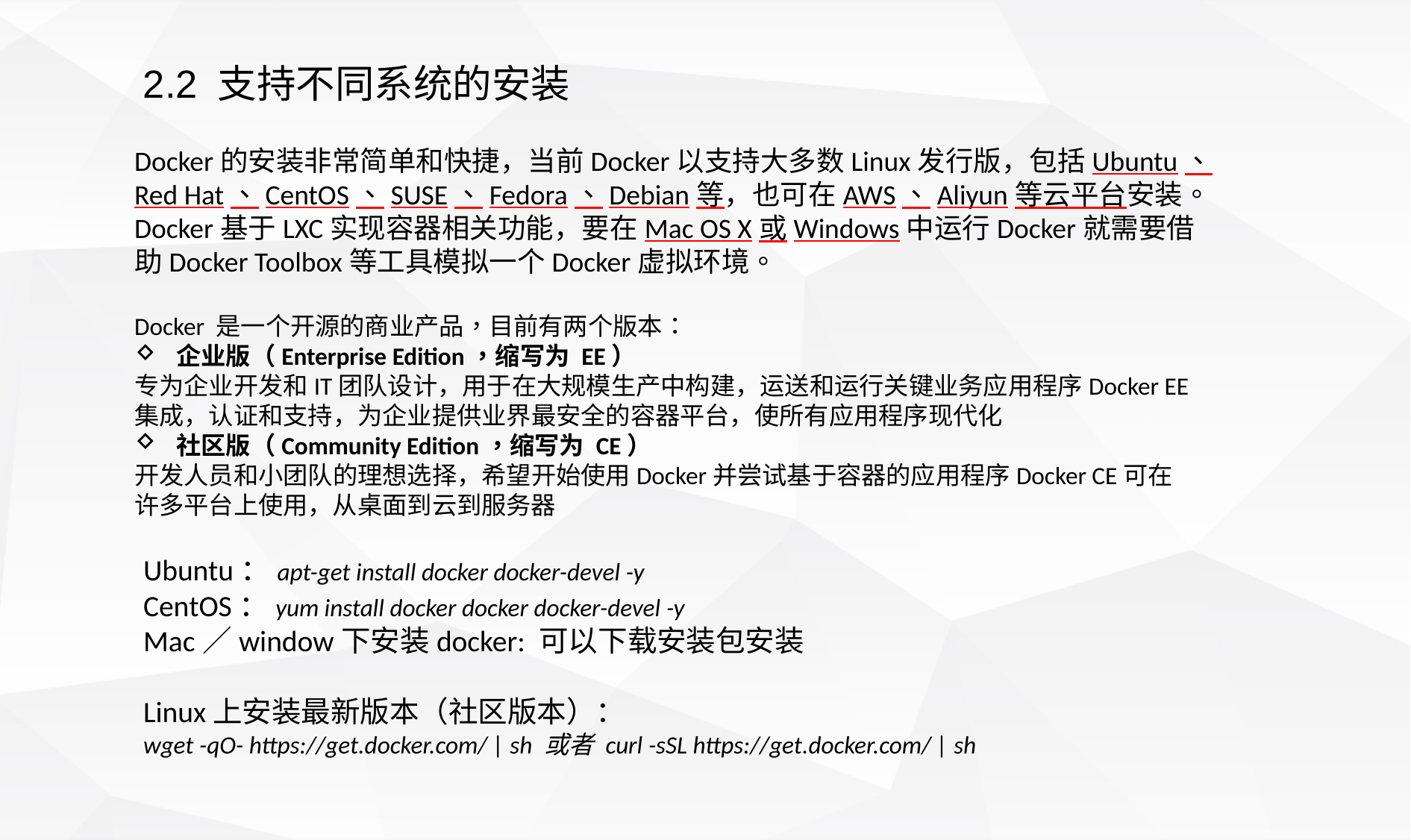

2.2 支持不同系统的安装
Docker的安装非常简单和快捷，当前Docker以支持大多数Linux发行版，包括Ubuntu、Red Hat、CentOS、SUSE、Fedora、Debian等，也可在AWS、Aliyun等云平台安装。Docker基于LXC实现容器相关功能，要在Mac OS X或Windows中运行Docker就需要借助Docker Toolbox等工具模拟一个Docker虚拟环境。
Docker 是一个开源的商业产品，目前有两个版本：
企业版（Enterprise Edition，缩写为 EE）
专为企业开发和IT团队设计，用于在大规模生产中构建，运送和运行关键业务应用程序Docker EE集成，认证和支持，为企业提供业界最安全的容器平台，使所有应用程序现代化
社区版（Community Edition，缩写为 CE）
开发人员和小团队的理想选择，希望开始使用Docker并尝试基于容器的应用程序Docker CE可在许多平台上使用，从桌面到云到服务器

Ubuntu：apt-get install docker docker-devel -y
CentOS：yum install docker docker docker-devel -y
Mac／window下安装docker: 可以下载安装包安装

Linux上安装最新版本（社区版本）：
wget -qO- https://get.docker.com/ | sh 或者 curl -sSL https://get.docker.com/ | sh